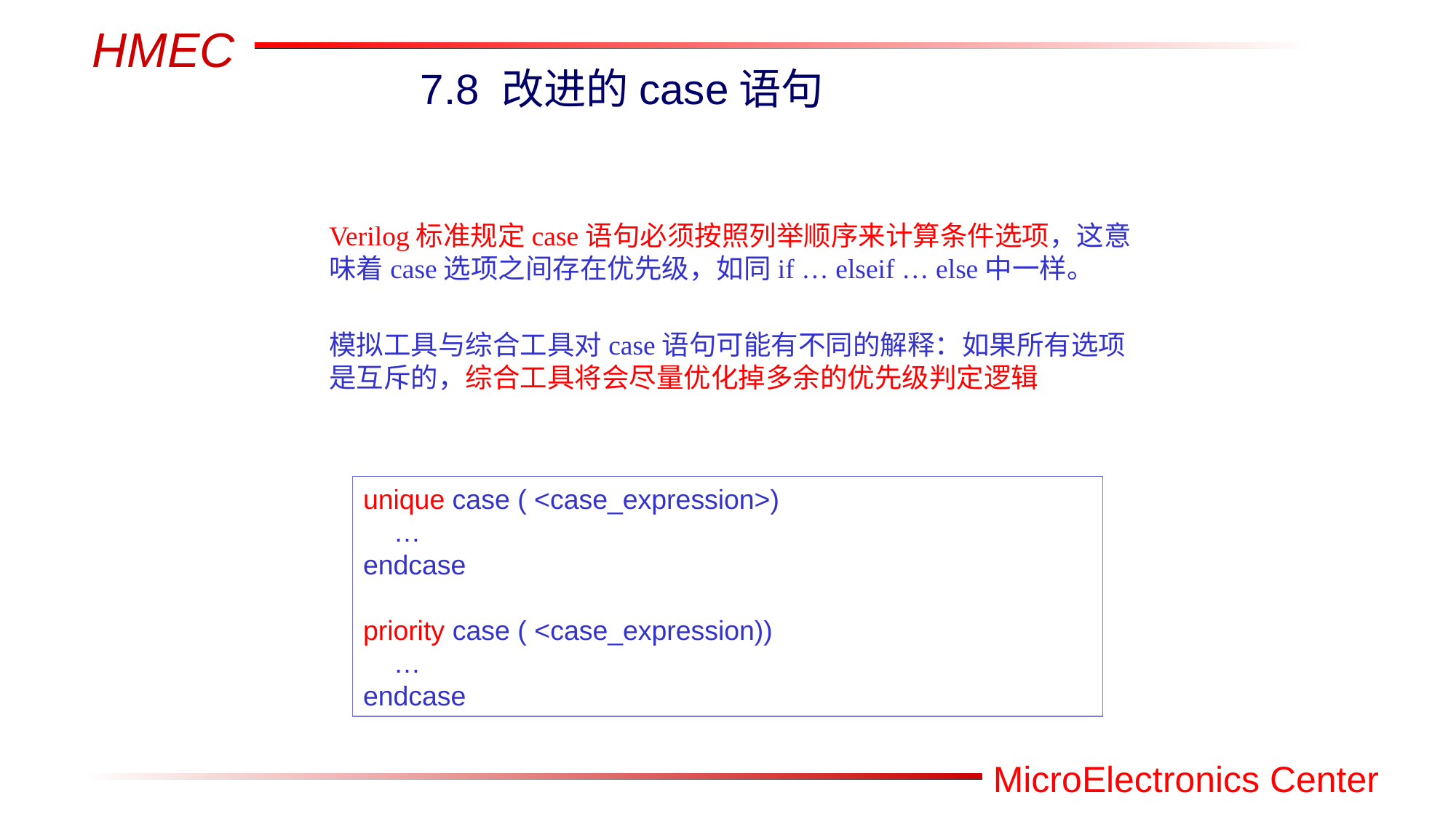

7.8 改进的case语句
Verilog标准规定case语句必须按照列举顺序来计算条件选项，这意味着case选项之间存在优先级，如同if … elseif … else中一样。

模拟工具与综合工具对case语句可能有不同的解释：如果所有选项是互斥的，综合工具将会尽量优化掉多余的优先级判定逻辑
unique case ( <case_expression>)
    …
endcase

priority case ( <case_expression))
    …
endcase